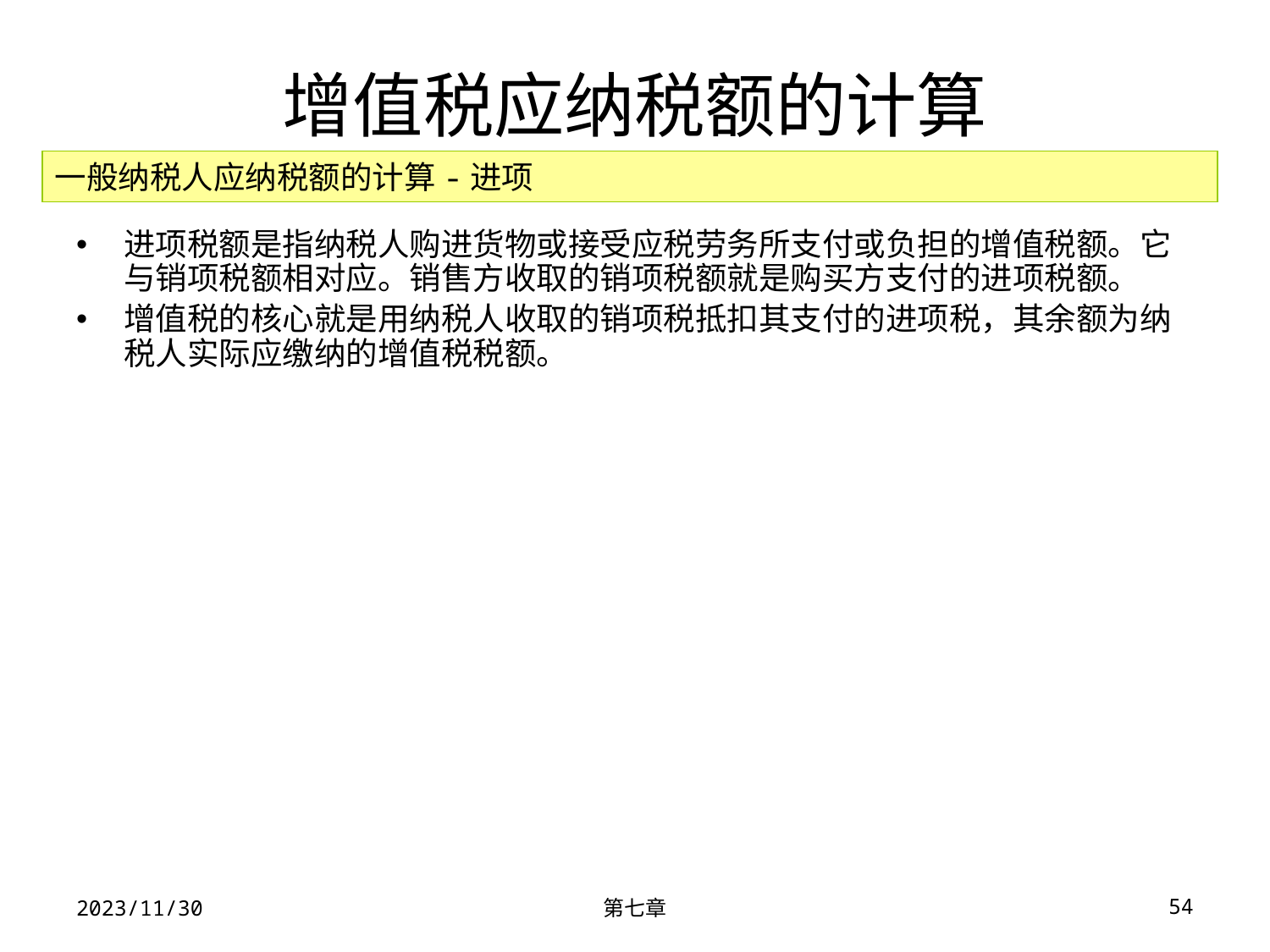

# 增值税应纳税额的计算
一般纳税人应纳税额的计算-进项
进项税额是指纳税人购进货物或接受应税劳务所支付或负担的增值税额。它与销项税额相对应。销售方收取的销项税额就是购买方支付的进项税额。
增值税的核心就是用纳税人收取的销项税抵扣其支付的进项税，其余额为纳税人实际应缴纳的增值税税额。
2023/11/30
第七章
54